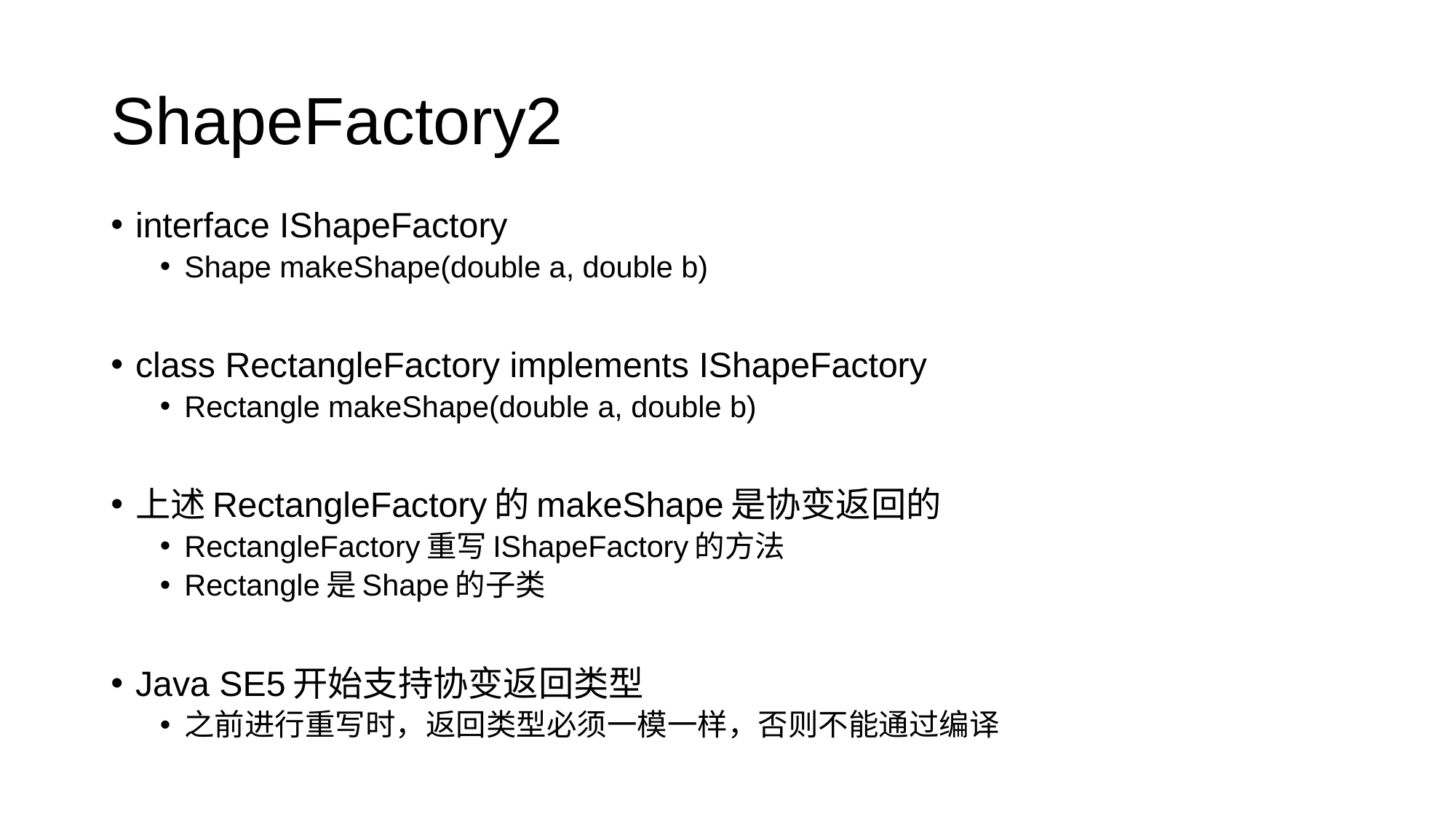

# ShapeFactory2
interface IShapeFactory
Shape makeShape(double a, double b)

class RectangleFactory implements IShapeFactory
Rectangle makeShape(double a, double b)

上述RectangleFactory的makeShape是协变返回的
RectangleFactory重写IShapeFactory的方法
Rectangle是Shape的子类

Java SE5开始支持协变返回类型
之前进行重写时，返回类型必须一模一样，否则不能通过编译